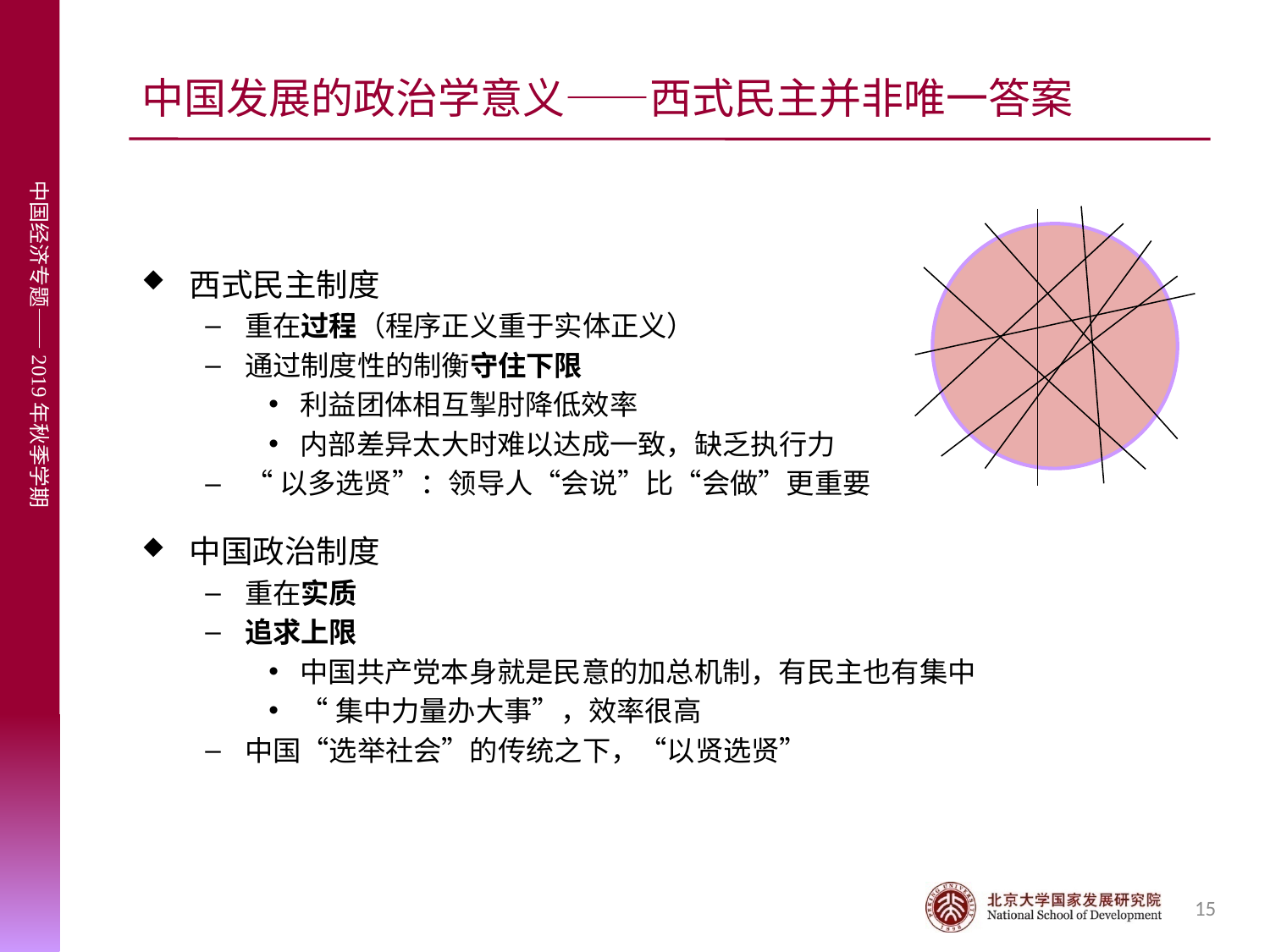

# 中国发展的政治学意义——西式民主并非唯一答案

西式民主制度
重在过程（程序正义重于实体正义）
通过制度性的制衡守住下限
利益团体相互掣肘降低效率
内部差异太大时难以达成一致，缺乏执行力
“以多选贤”：领导人“会说”比“会做”更重要
中国政治制度
重在实质
追求上限
中国共产党本身就是民意的加总机制，有民主也有集中
“集中力量办大事”，效率很高
中国“选举社会”的传统之下，“以贤选贤”

15